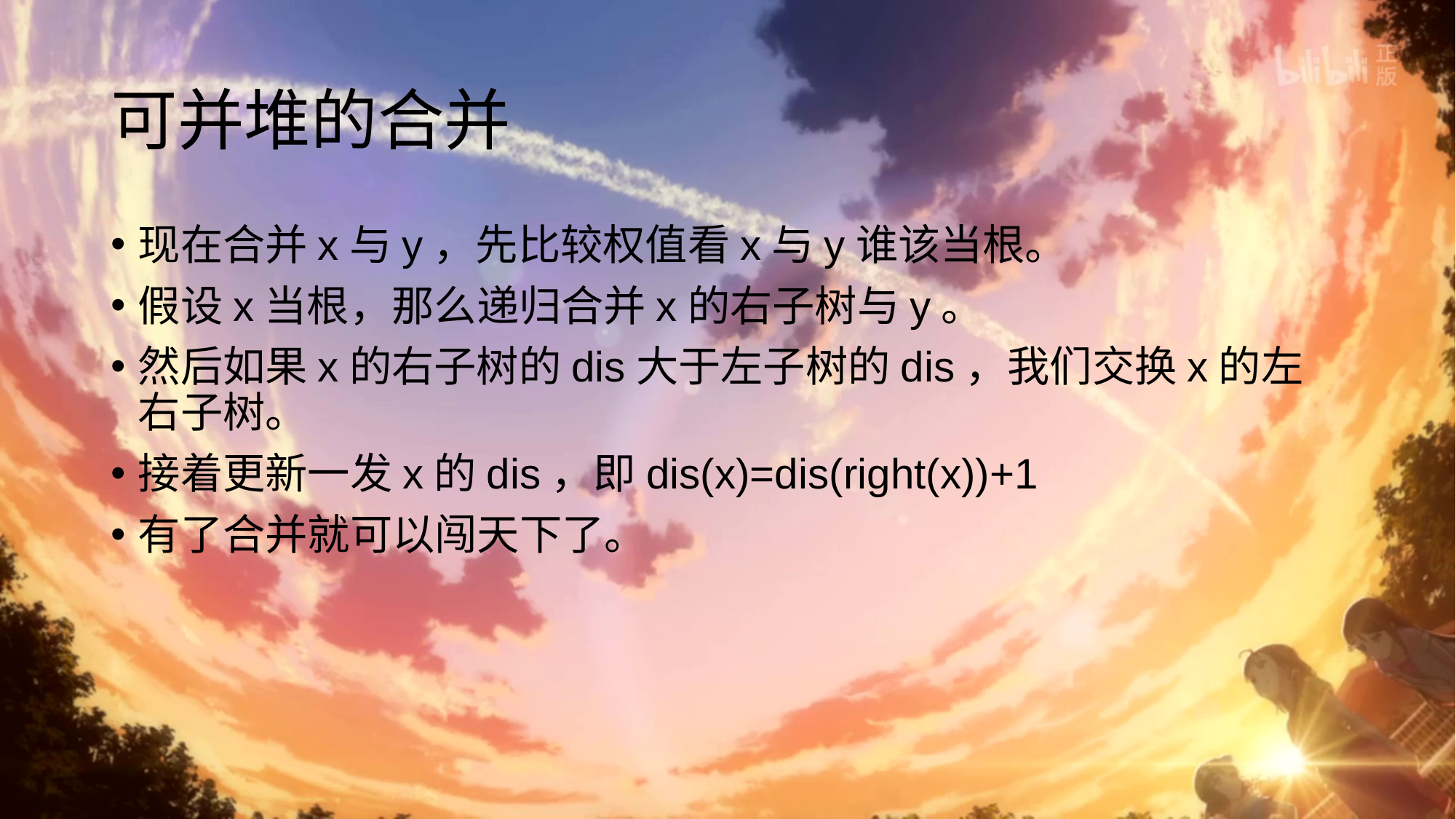

# 可并堆的合并
现在合并x与y，先比较权值看x与y谁该当根。
假设x当根，那么递归合并x的右子树与y。
然后如果x的右子树的dis大于左子树的dis，我们交换x的左右子树。
接着更新一发x的dis，即dis(x)=dis(right(x))+1
有了合并就可以闯天下了。